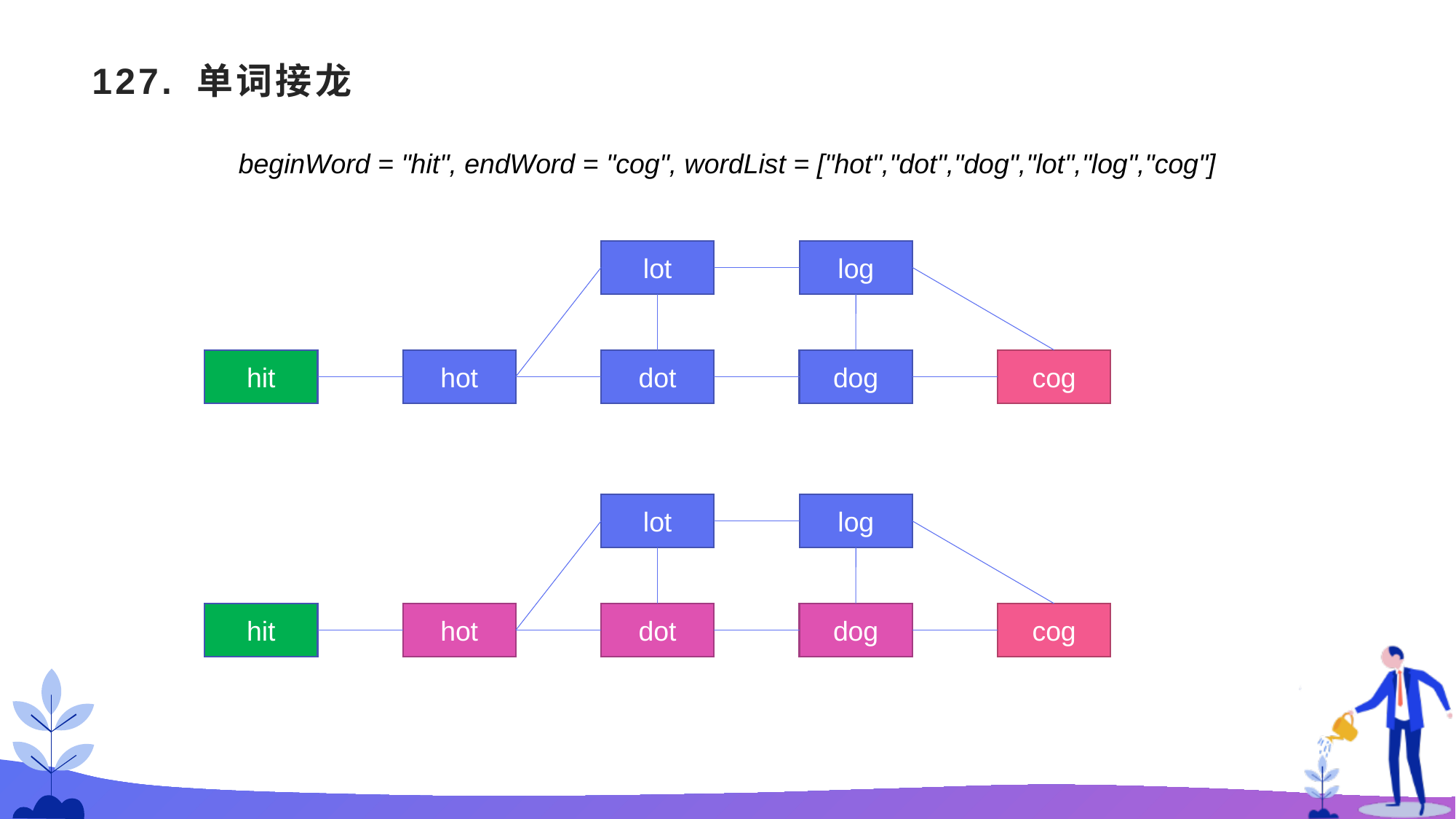

# 127. 单词接龙
beginWord = "hit", endWord = "cog", wordList = ["hot","dot","dog","lot","log","cog"]
lot
log
hit
hot
dot
dog
cog
lot
log
hit
hot
dot
dog
cog